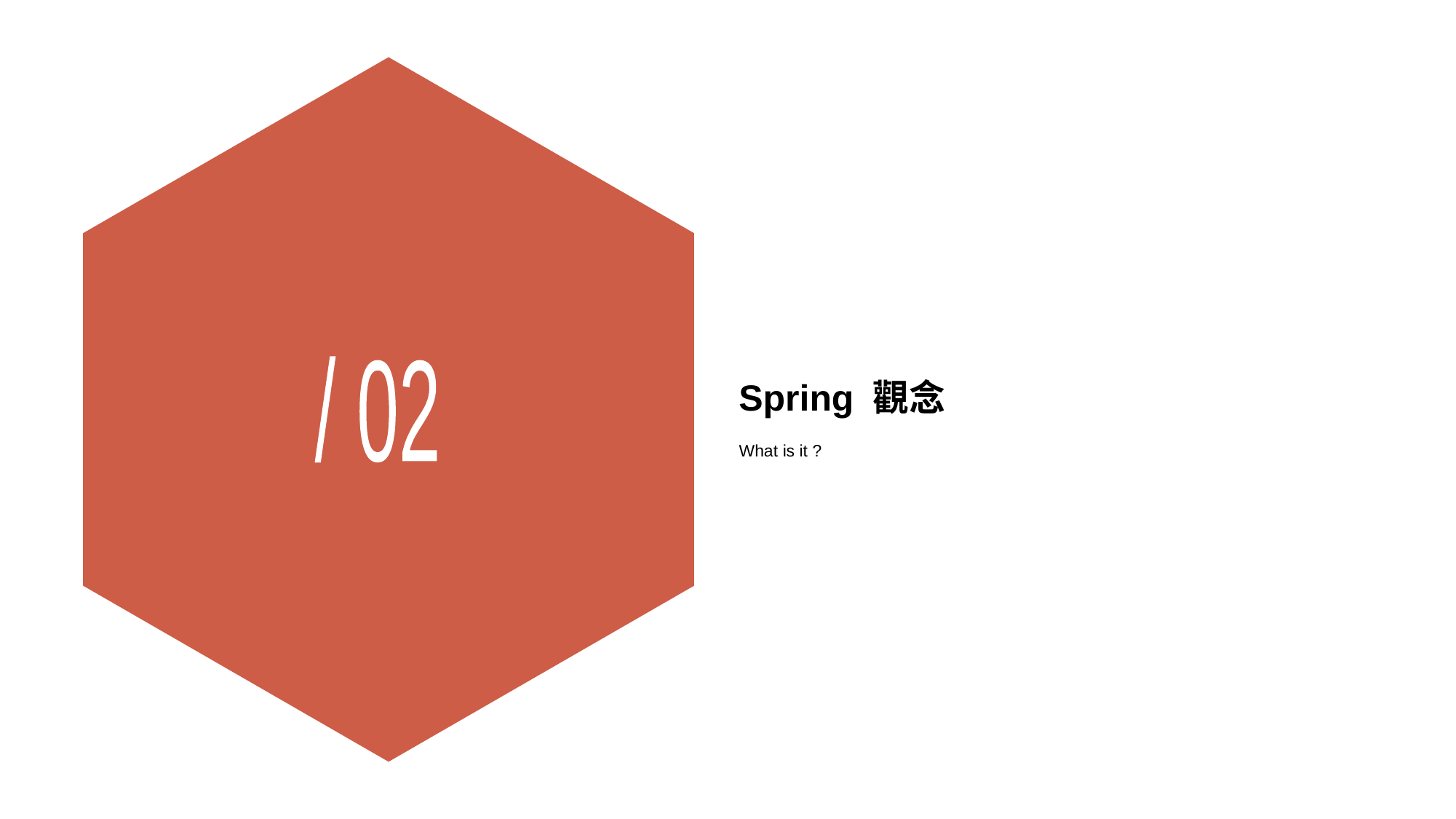

# Spring 觀念
/ 02
What is it ?